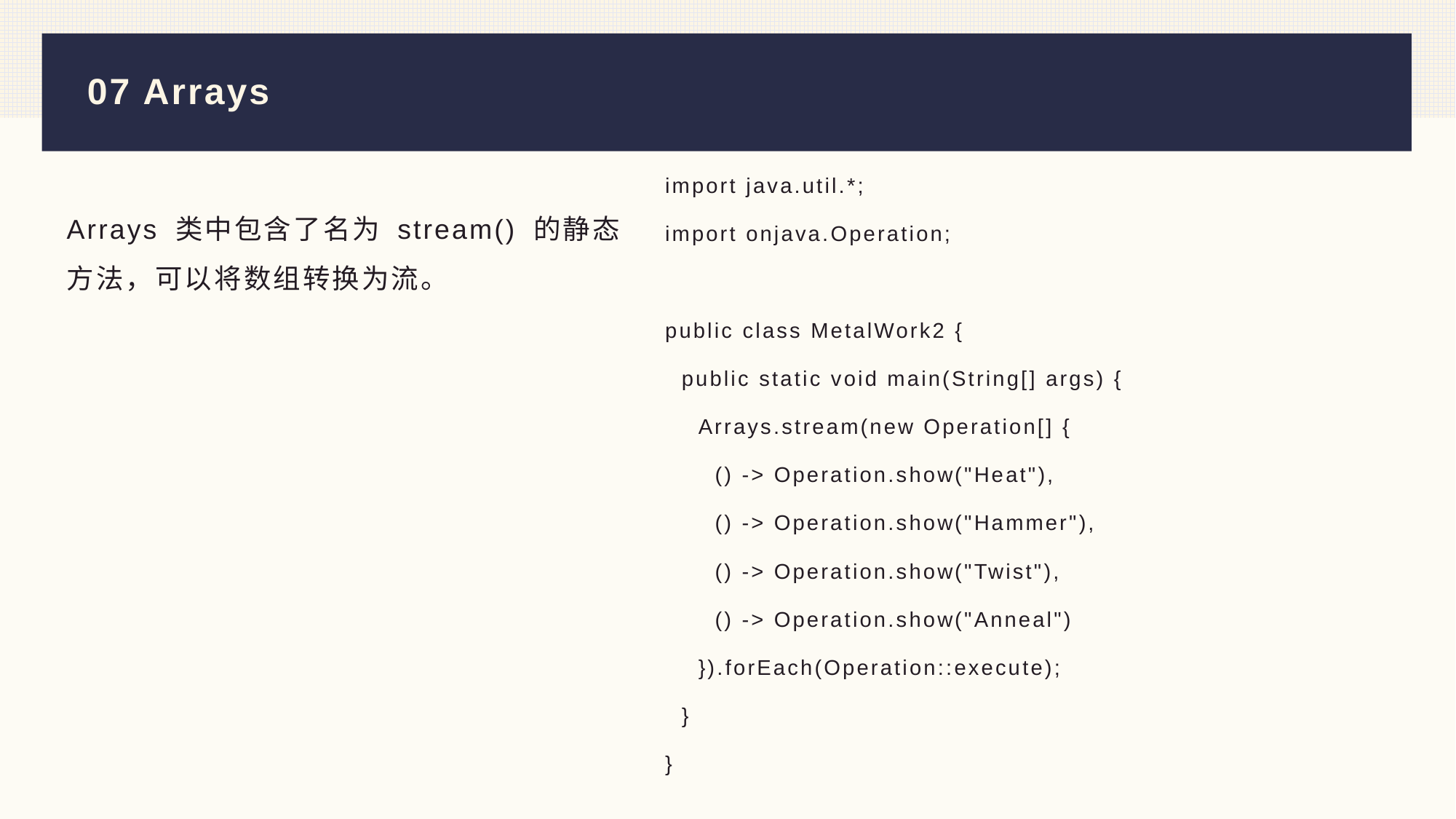

# 07 Arrays
import java.util.*;
import onjava.Operation;

public class MetalWork2 {
  public static void main(String[] args) {
    Arrays.stream(new Operation[] {
      () -> Operation.show("Heat"),
      () -> Operation.show("Hammer"),
      () -> Operation.show("Twist"),
      () -> Operation.show("Anneal")
    }).forEach(Operation::execute);
  }
}
Arrays 类中包含了名为 stream() 的静态方法，可以将数组转换为流。